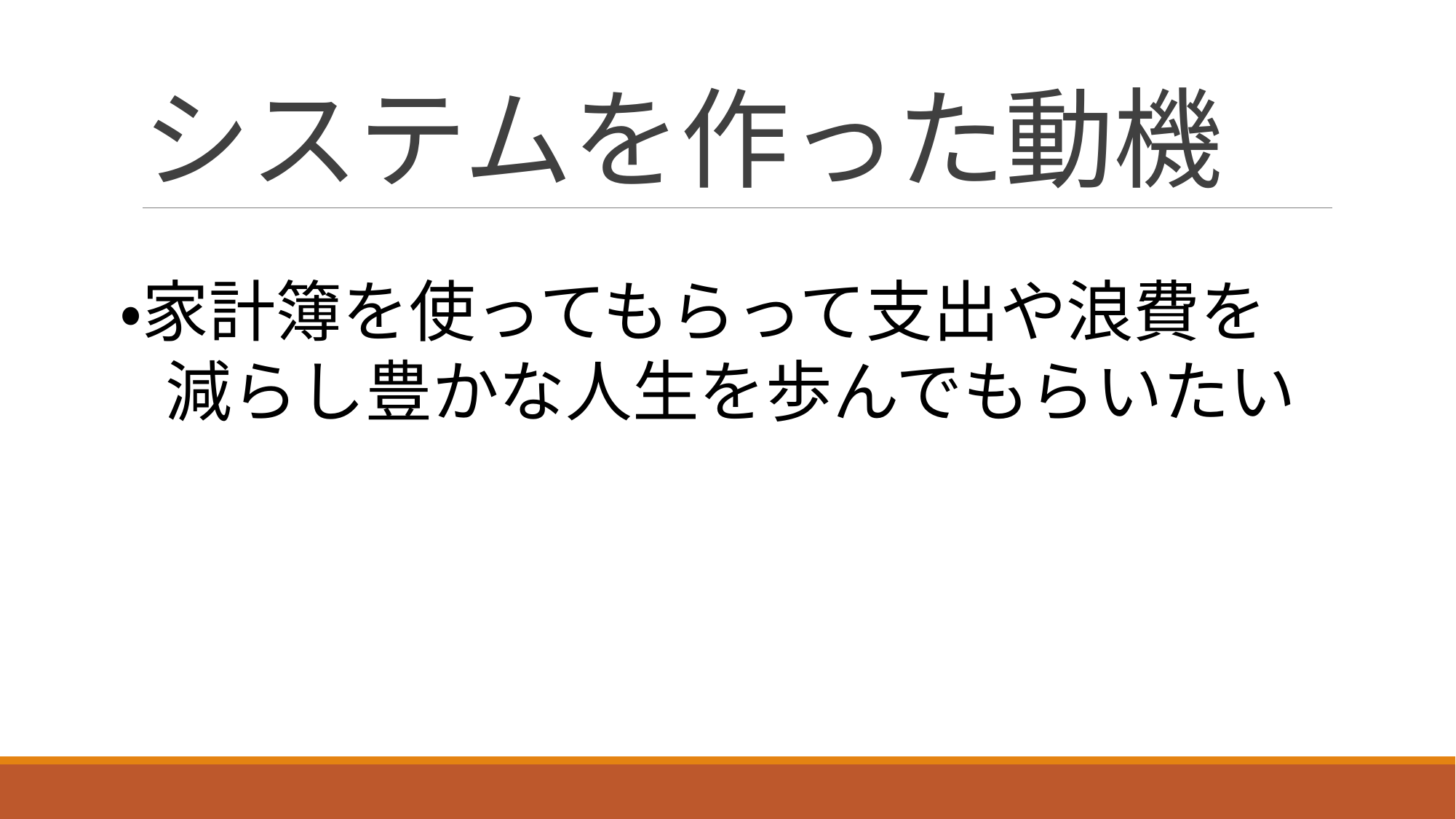

# システムを作った動機
・家計簿を使ってもらって支出や浪費を
  減らし豊かな人生を歩んでもらいたい